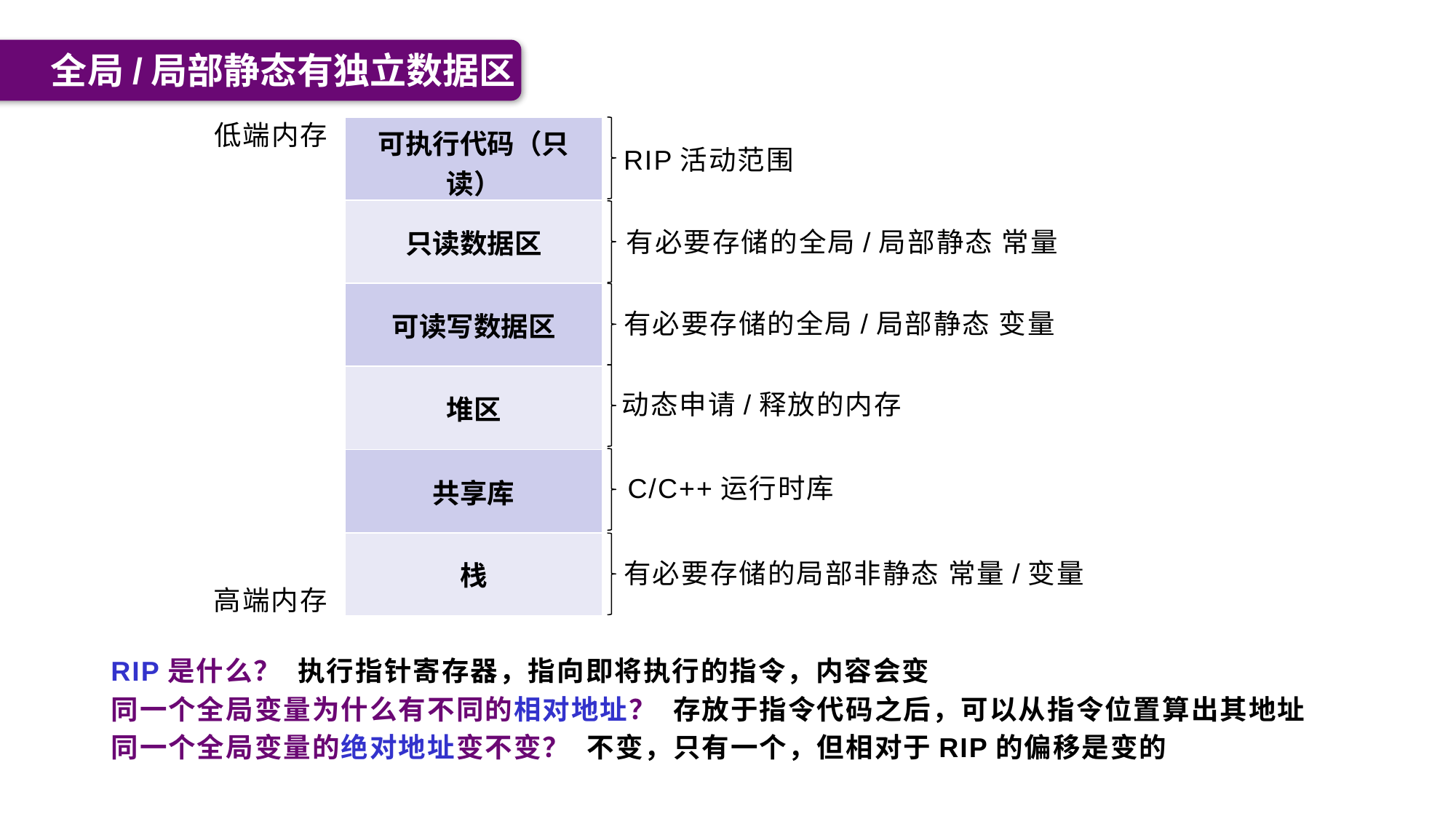

局部变量/常量均在栈上
全局/局部静态有独立数据区
低端内存
| 可执行代码（只读） |
| --- |
| 只读数据区 |
| 可读写数据区 |
| 堆区 |
| 共享库 |
| 栈 |

RIP活动范围

有必要存储的全局/局部静态 常量

有必要存储的全局/局部静态 变量

动态申请/释放的内存

C/C++运行时库

有必要存储的局部非静态 常量/变量
高端内存
RIP是什么？  执行指针寄存器，指向即将执行的指令，内容会变
同一个全局变量为什么有不同的相对地址？  存放于指令代码之后，可以从指令位置算出其地址
同一个全局变量的绝对地址变不变？  不变，只有一个，但相对于RIP的偏移是变的